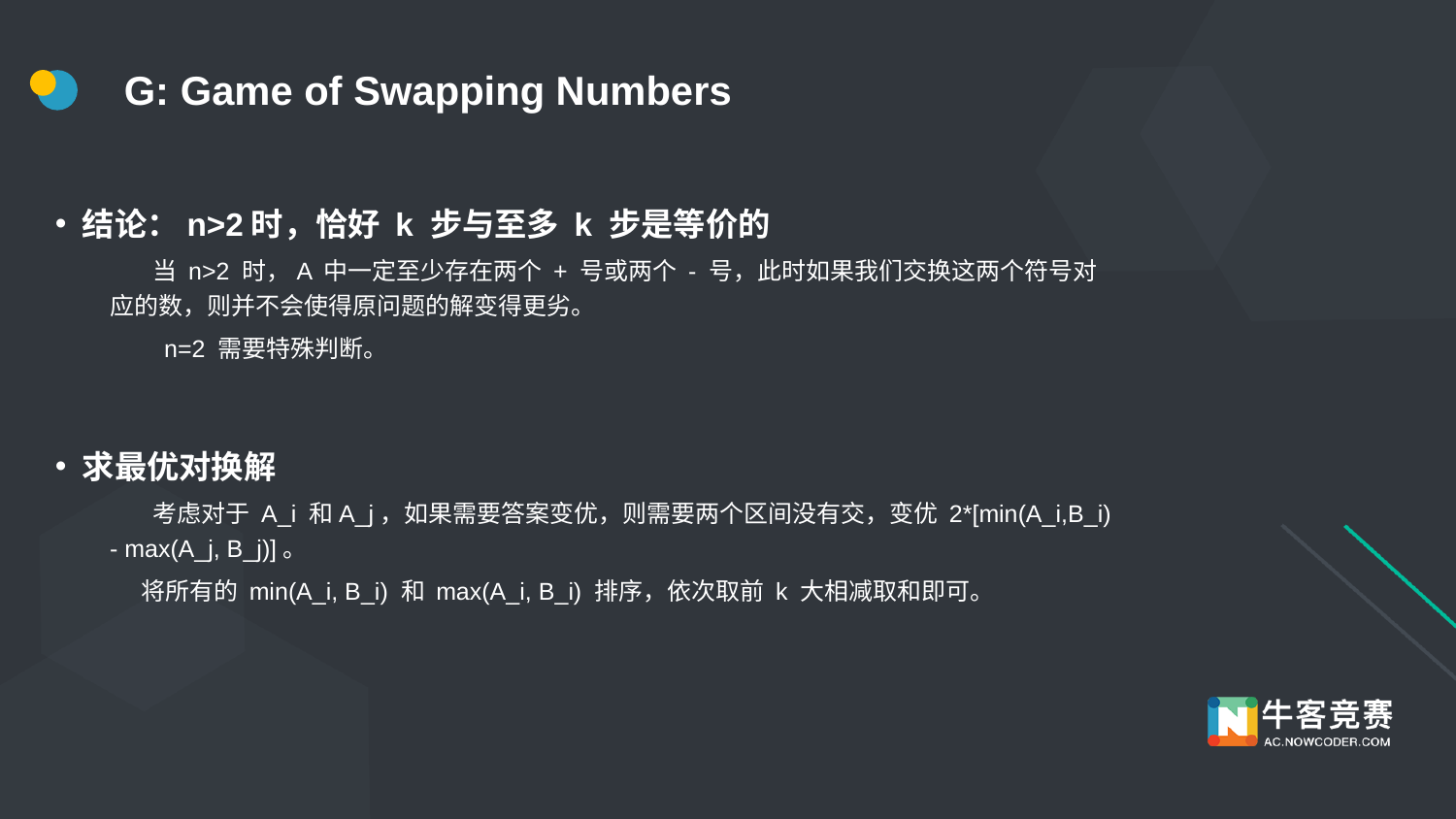

# G: Game of Swapping Numbers
结论：n>2时，恰好 k 步与至多 k 步是等价的
       当 n>2 时，A 中一定至少存在两个 + 号或两个 - 号，此时如果我们交换这两个符号对应的数，则并不会使得原问题的解变得更劣。
        n=2 需要特殊判断。

求最优对换解
       考虑对于 A_i 和A_j，如果需要答案变优，则需要两个区间没有交，变优 2*[min(A_i,B_i) - max(A_j, B_j)]。
               将所有的 min(A_i, B_i) 和 max(A_i, B_i) 排序，依次取前 k 大相减取和即可。